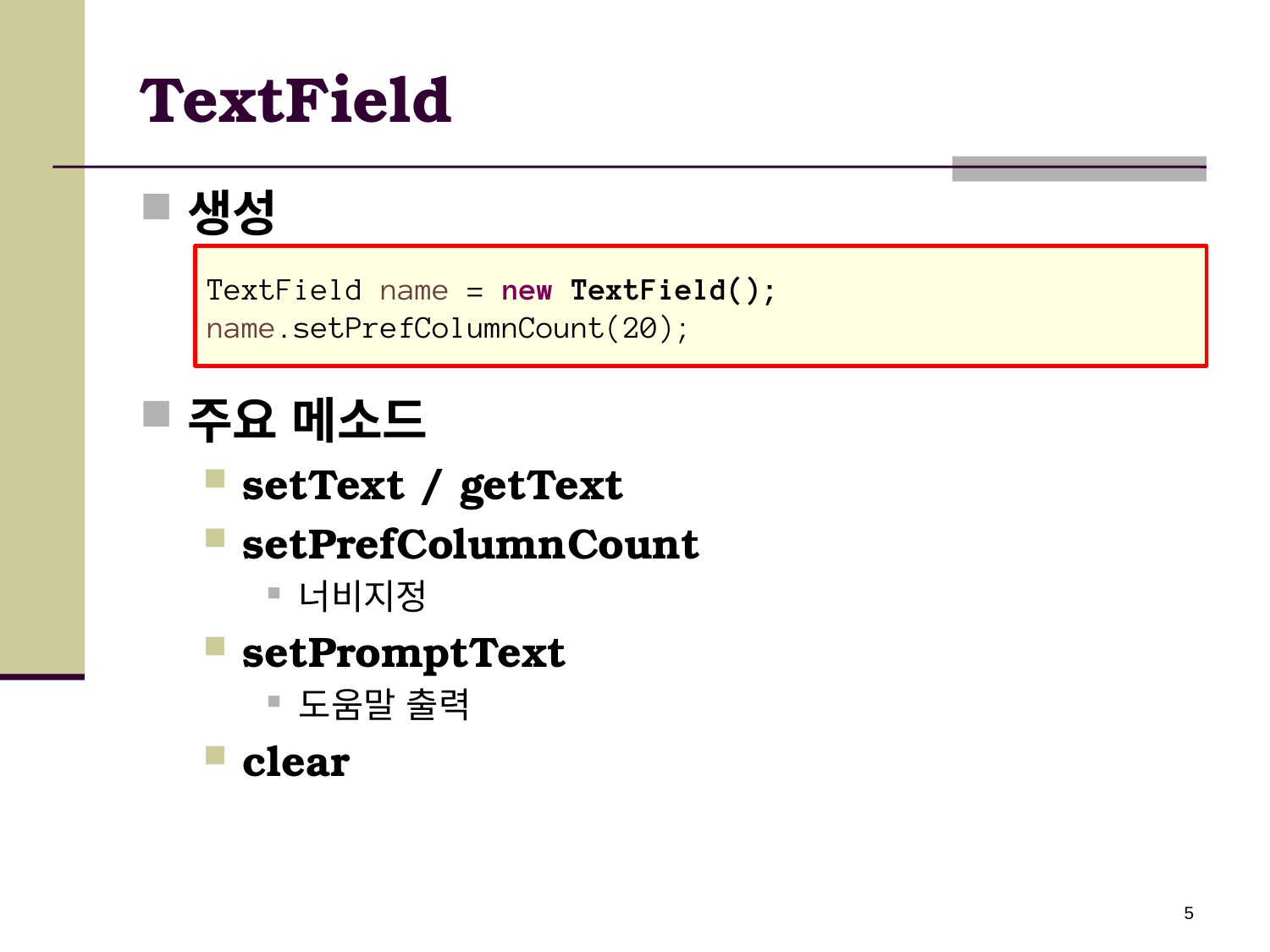

# TextField
생성

주요 메소드
setText / getText
setPrefColumnCount
너비지정
setPromptText
도움말 출력
clear

TextField name = new TextField();
name.setPrefColumnCount(20);
5